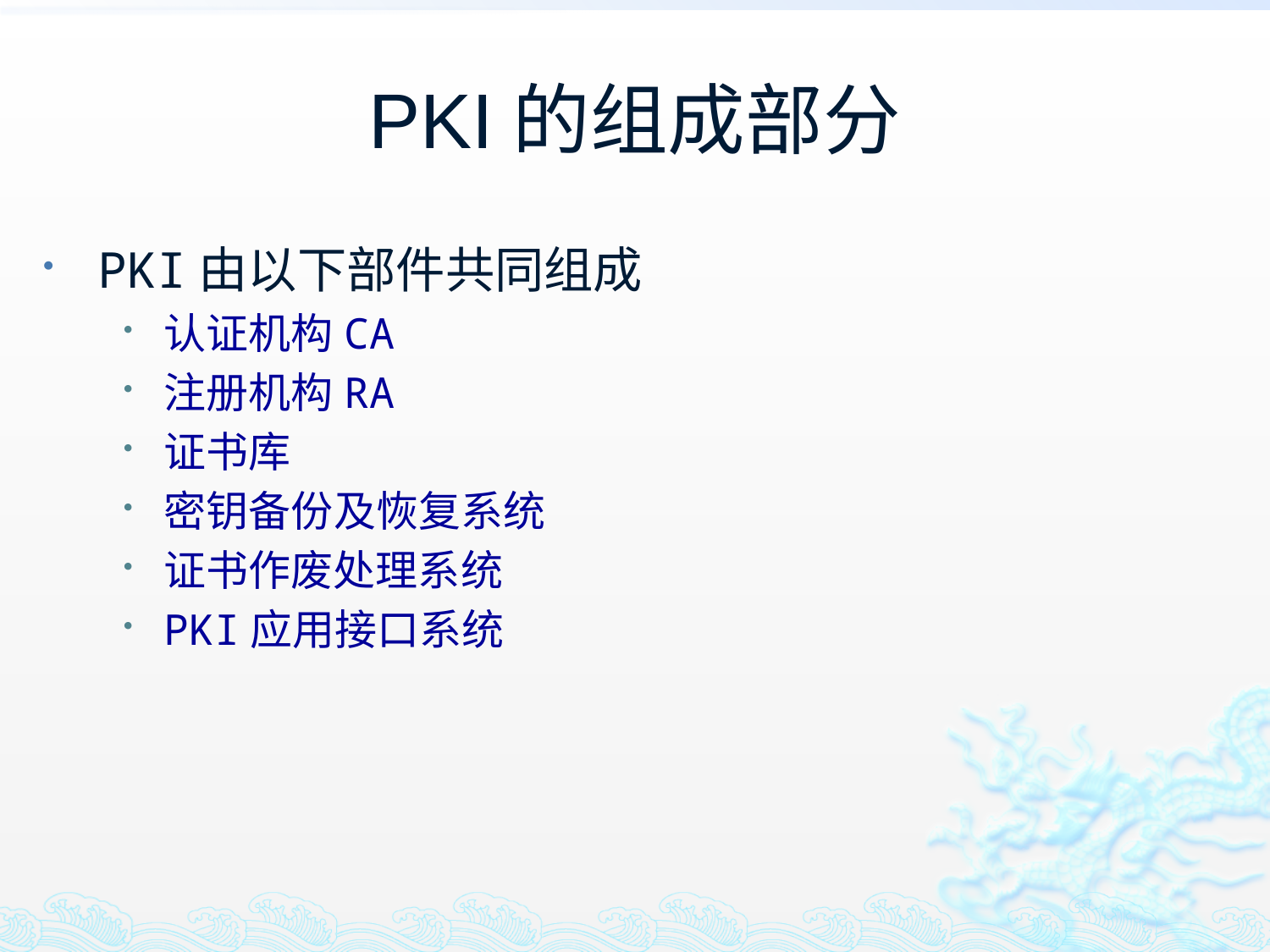

# PKI的组成部分
PKI由以下部件共同组成
认证机构CA
注册机构RA
证书库
密钥备份及恢复系统
证书作废处理系统
PKI应用接口系统